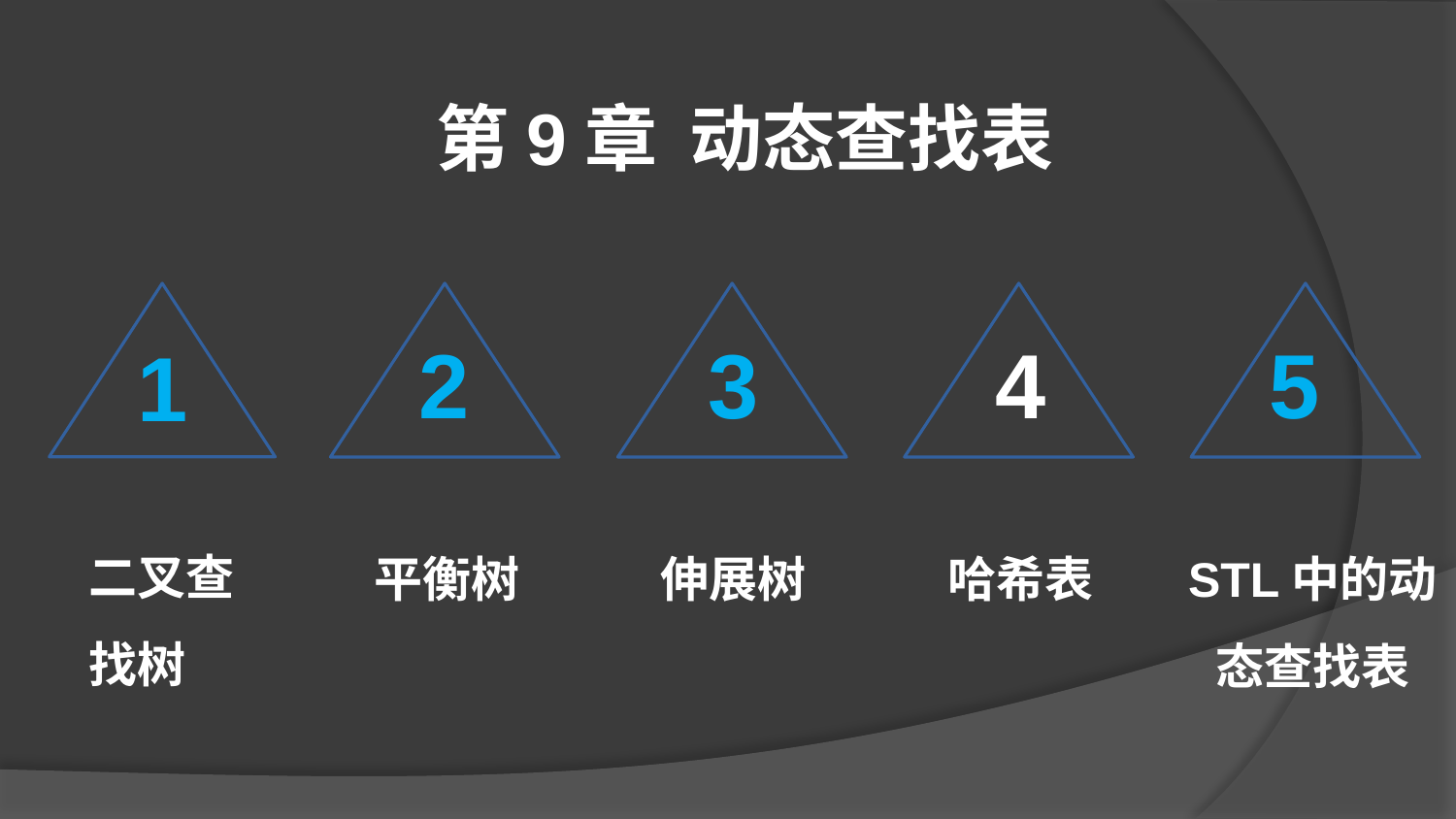

第9章  动态查找表

1
二叉查找树

2
  平衡树

  3
伸展树

  4
哈希表

 5
STL中的动态查找表